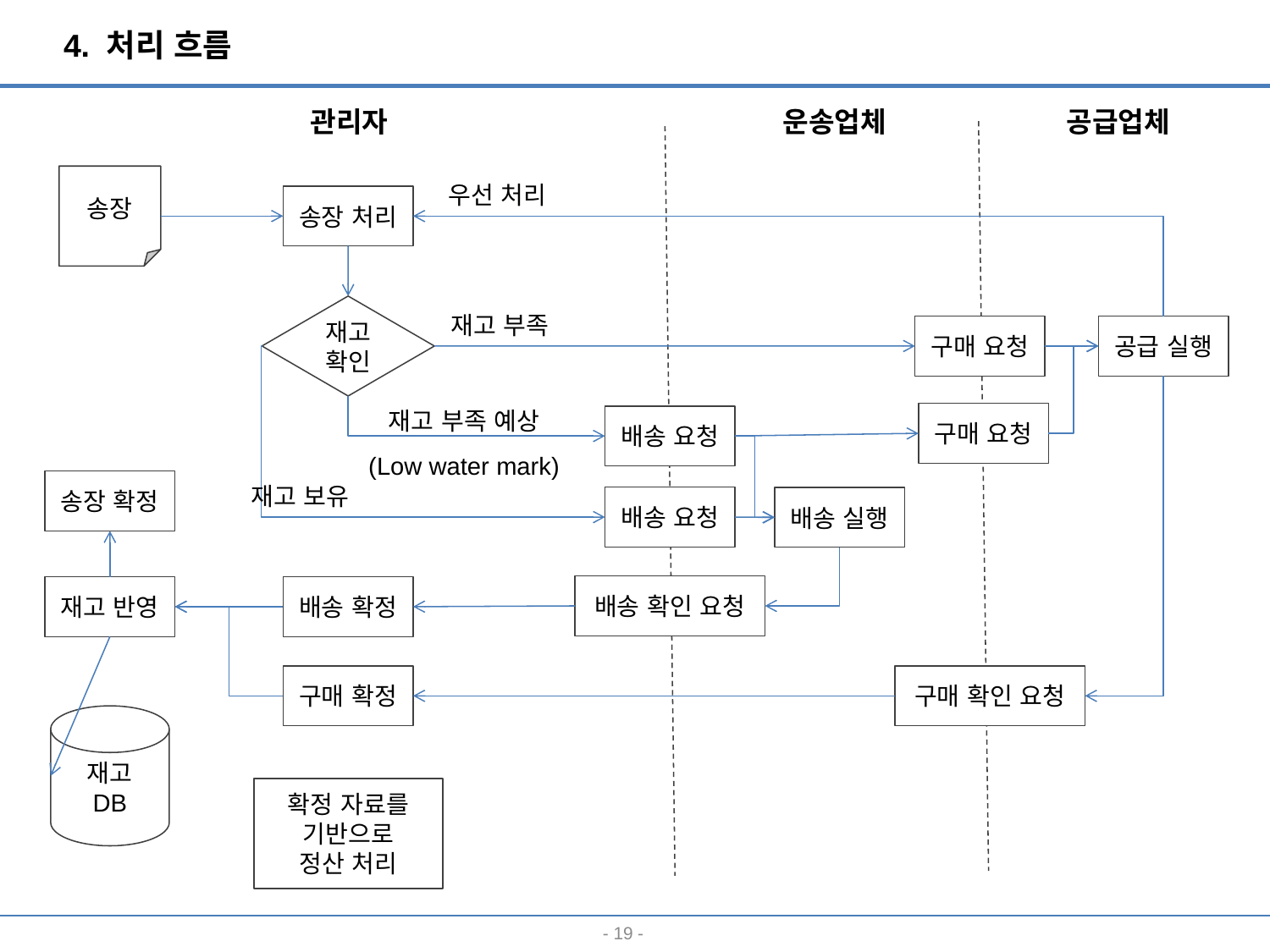

4. 처리 흐름
관리자
운송업체
공급업체
송장
우선 처리
송장 처리
재고 확인
재고 부족
구매 요청
공급 실행
재고 부족 예상
(Low water mark)
구매 요청
배송 요청
송장 확정
재고 보유
배송 요청
배송 실행
배송 확인 요청
재고 반영
배송 확정
구매 확정
구매 확인 요청
재고
DB
확정 자료를
기반으로
정산 처리
- 19 -